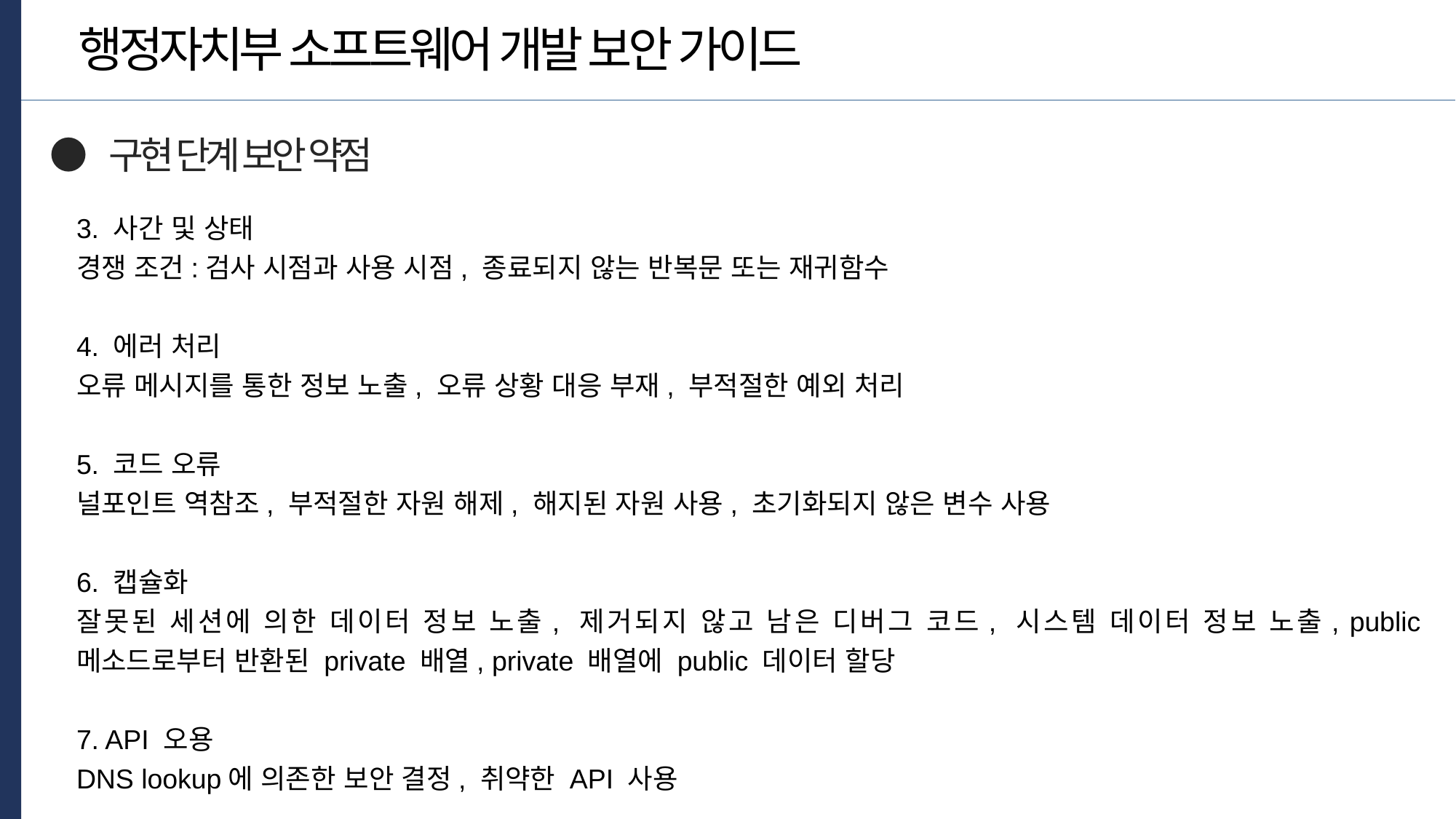

행정자치부 소프트웨어 개발 보안 가이드
●  구현 단계 보안 약점
3. 사간 및 상태
경쟁 조건:검사 시점과 사용 시점, 종료되지 않는 반복문 또는 재귀함수

4. 에러 처리
오류 메시지를 통한 정보 노출, 오류 상황 대응 부재, 부적절한 예외 처리

5. 코드 오류
널포인트 역참조, 부적절한 자원 해제, 해지된 자원 사용, 초기화되지 않은 변수 사용

6. 캡슐화
잘못된 세션에 의한 데이터 정보 노출, 제거되지 않고 남은 디버그 코드, 시스템 데이터 정보 노출, public 메소드로부터 반환된 private 배열, private 배열에 public 데이터 할당

7. API 오용
DNS lookup에 의존한 보안 결정, 취약한 API 사용